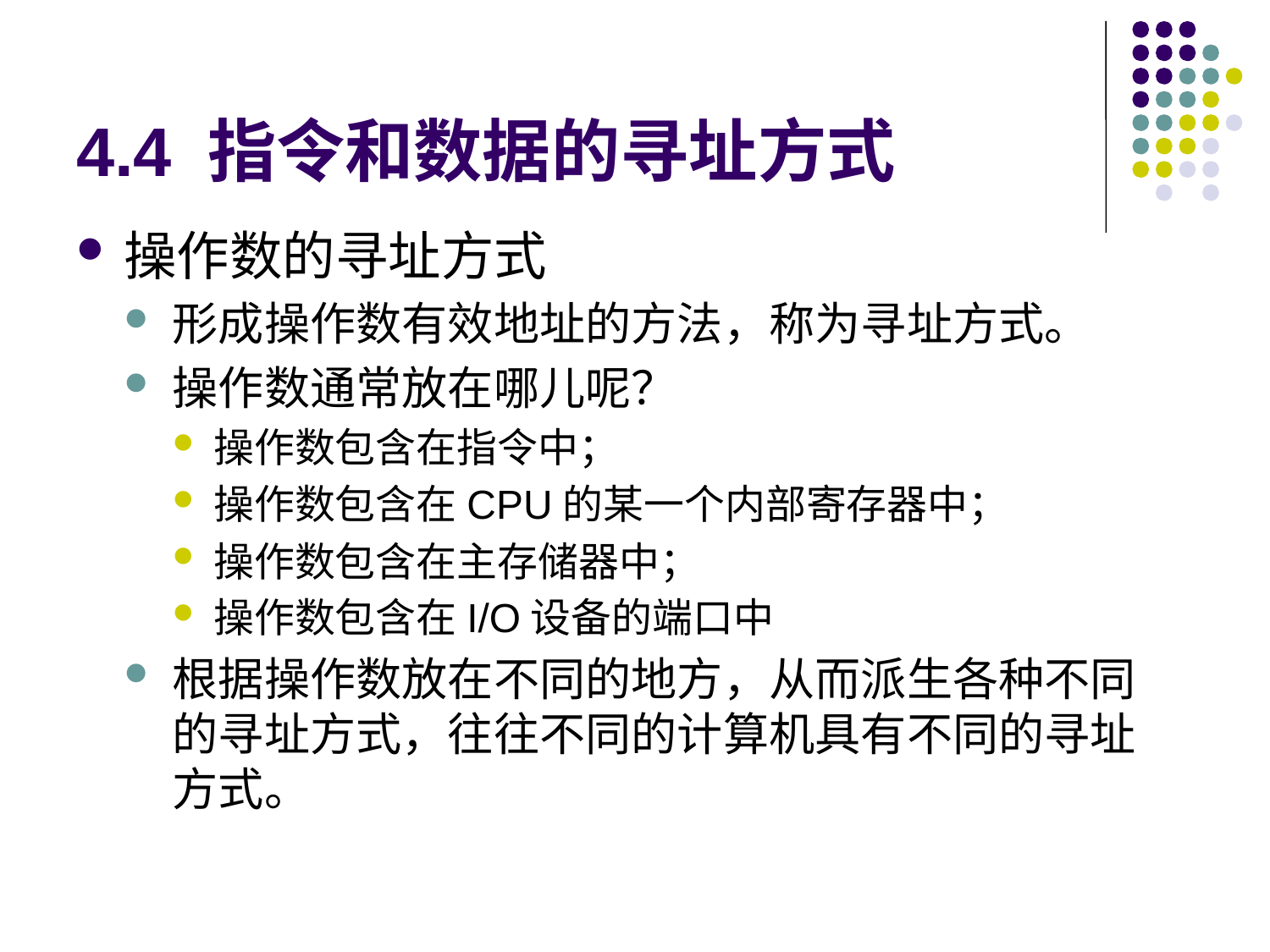

# 4.4 指令和数据的寻址方式
操作数的寻址方式
形成操作数有效地址的方法，称为寻址方式。
操作数通常放在哪儿呢？
操作数包含在指令中；
操作数包含在CPU的某一个内部寄存器中；
操作数包含在主存储器中；
操作数包含在I/O设备的端口中
根据操作数放在不同的地方，从而派生各种不同的寻址方式，往往不同的计算机具有不同的寻址方式。
5